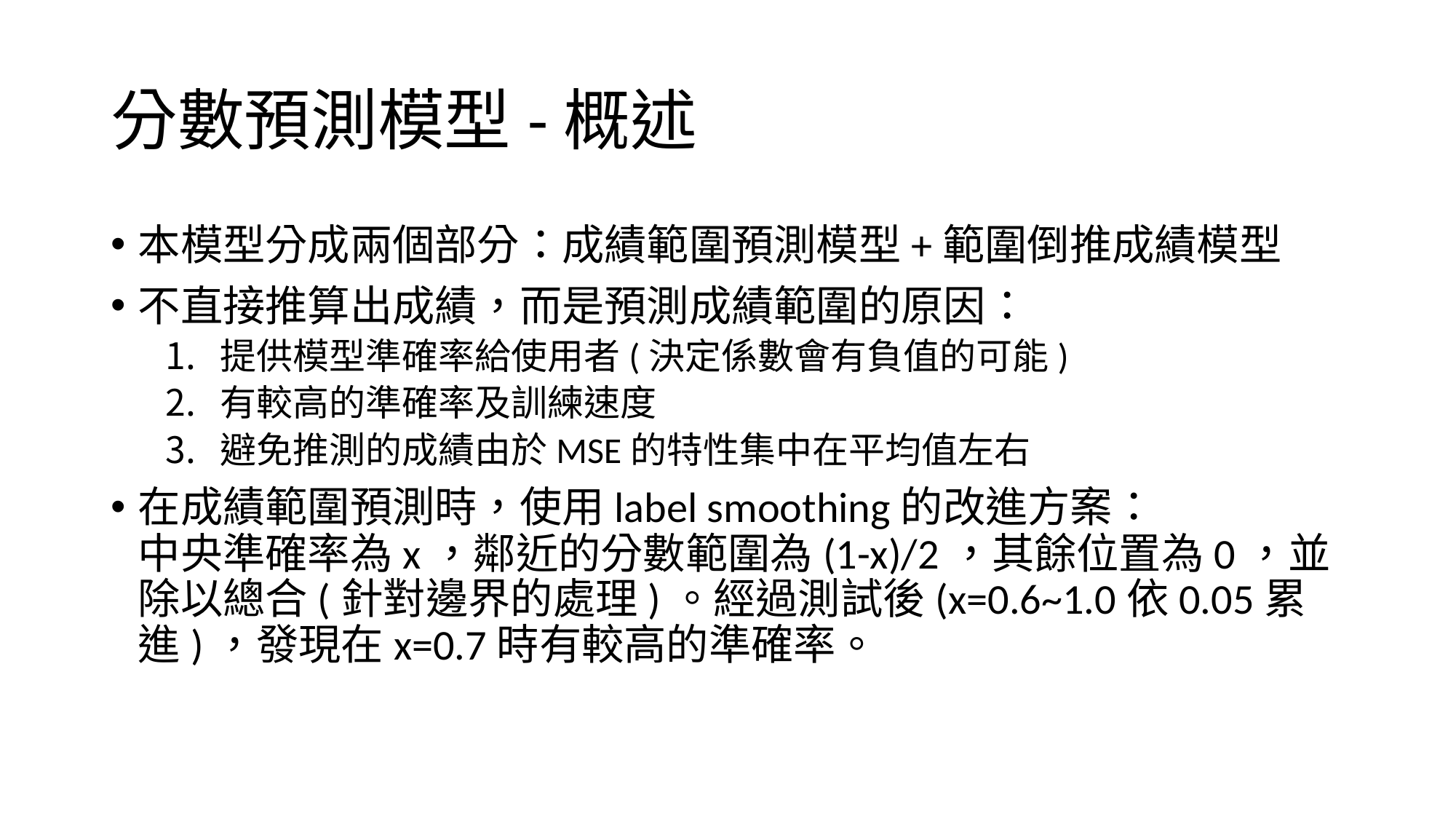

# 分數預測模型-概述
本模型分成兩個部分：成績範圍預測模型+範圍倒推成績模型
不直接推算出成績，而是預測成績範圍的原因：
提供模型準確率給使用者(決定係數會有負值的可能)
有較高的準確率及訓練速度
避免推測的成績由於MSE的特性集中在平均值左右
在成績範圍預測時，使用label smoothing的改進方案：
中央準確率為x，鄰近的分數範圍為(1-x)/2，其餘位置為0，並除以總合(針對邊界的處理)。經過測試後(x=0.6~1.0依0.05累進)，發現在x=0.7時有較高的準確率。